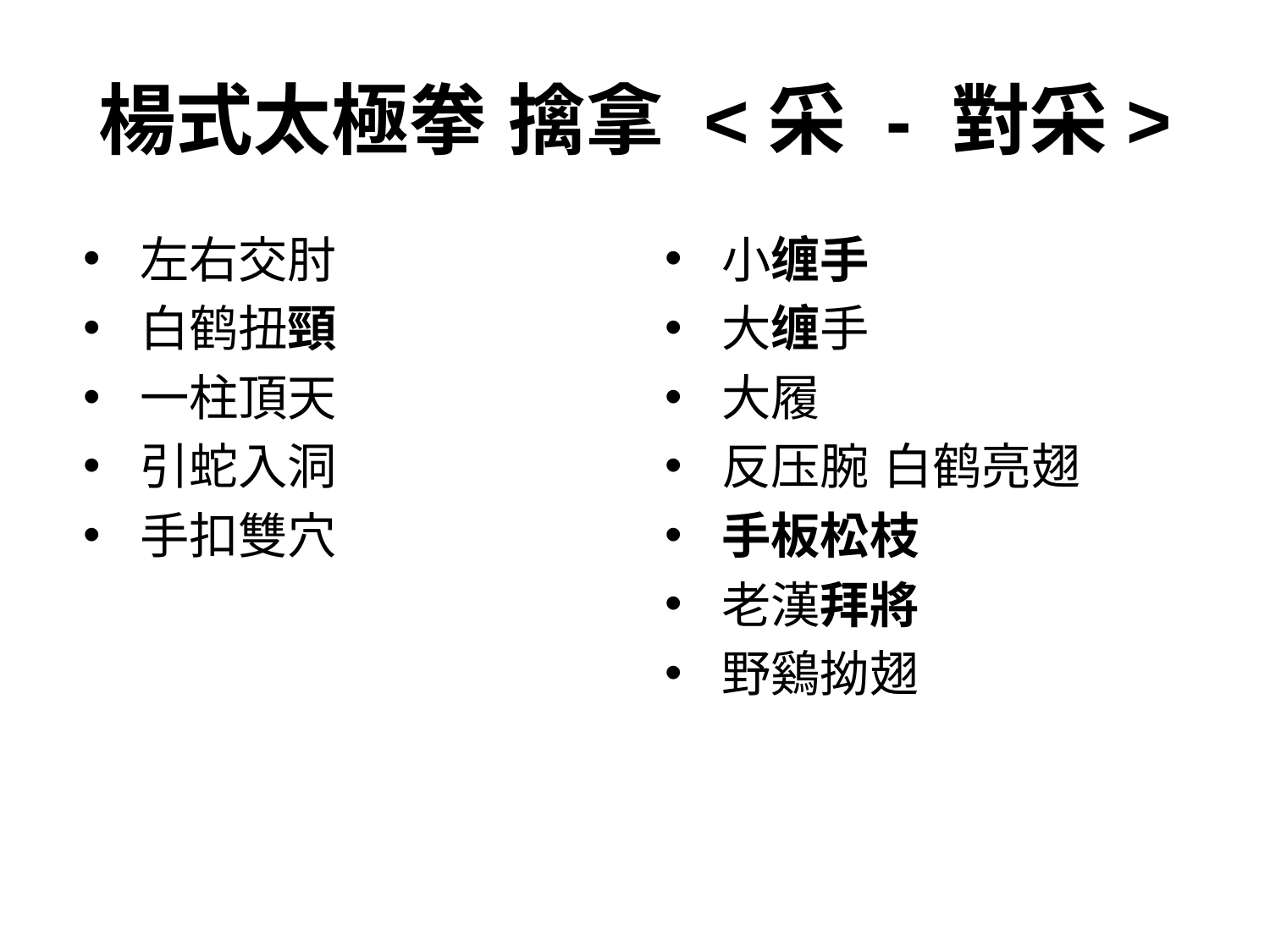

# 楊式太極拳 擒拿 <采 - 對采>
左右交肘
白鹤扭頸
一柱頂天
引蛇入洞
手扣雙穴
小缠手
大缠手
大履
反压腕 白鹤亮翅
手板松枝
老漢拜將
野鷄拗翅